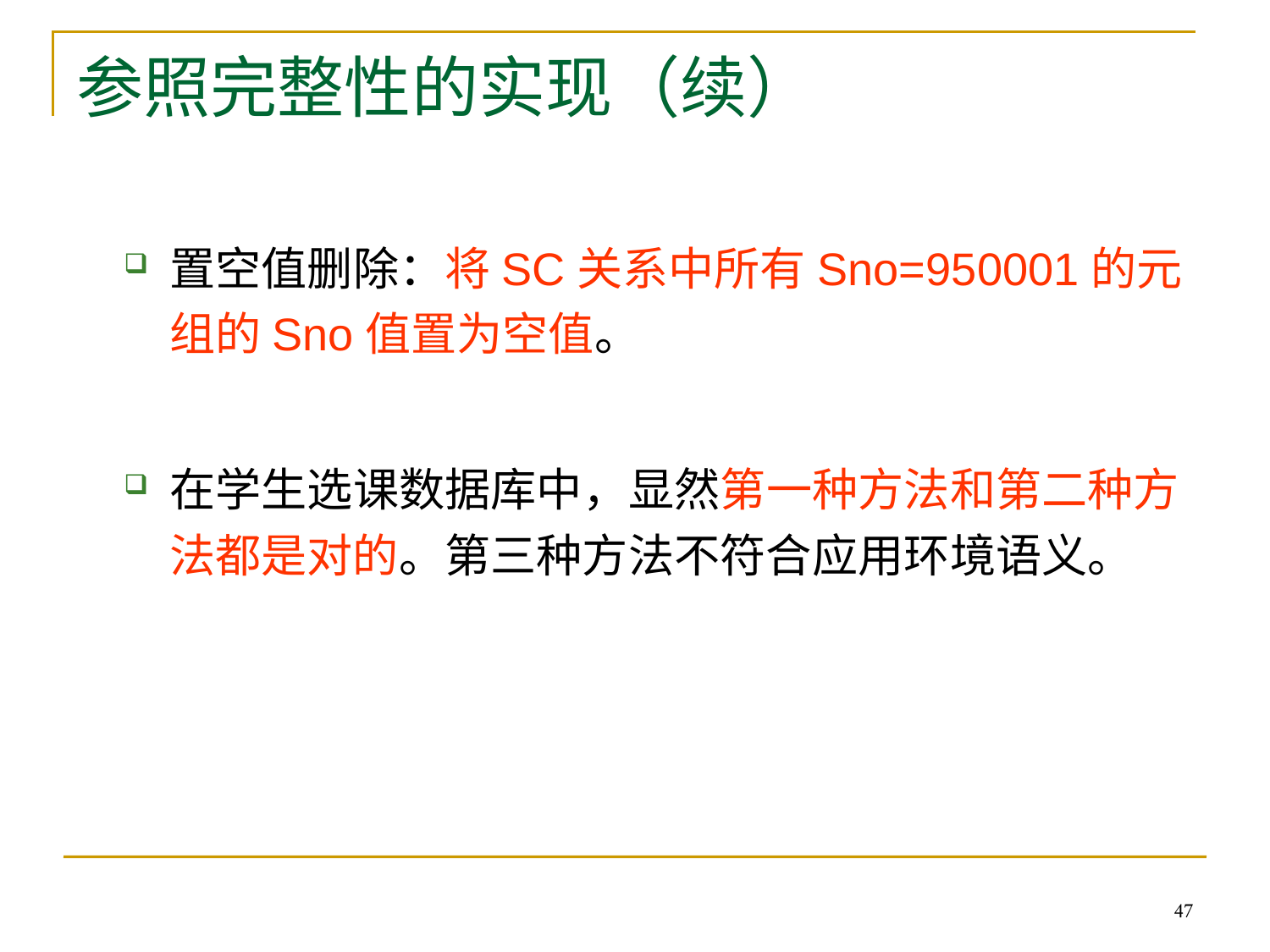

# 参照完整性的实现（续）
置空值删除：将SC关系中所有Sno=950001的元组的Sno值置为空值。

在学生选课数据库中，显然第一种方法和第二种方法都是对的。第三种方法不符合应用环境语义。
47